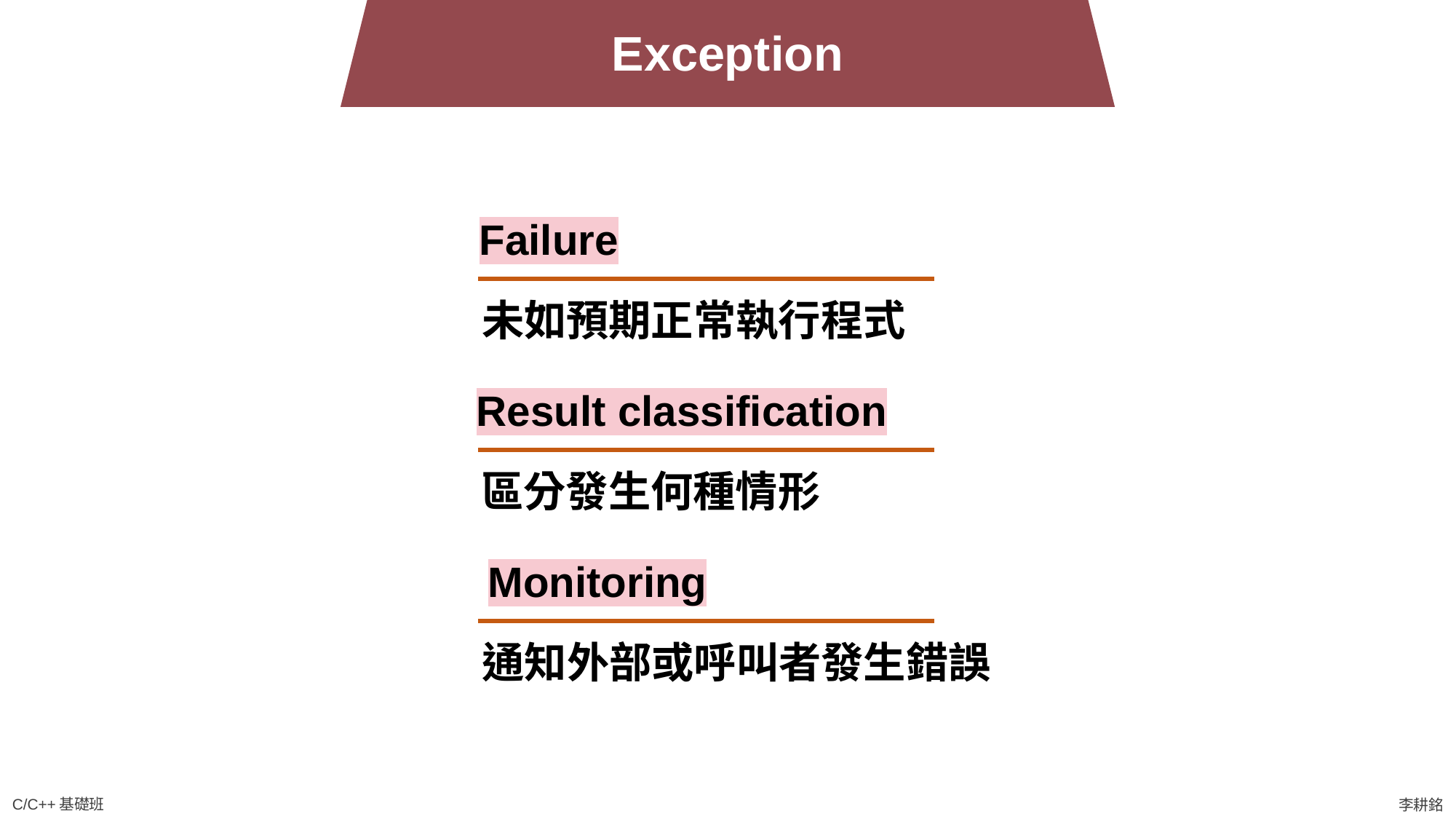

Exception
Failure
未如預期正常執行程式
Result classification
區分發生何種情形
Monitoring
通知外部或呼叫者發生錯誤
C/C++基礎班
李耕銘